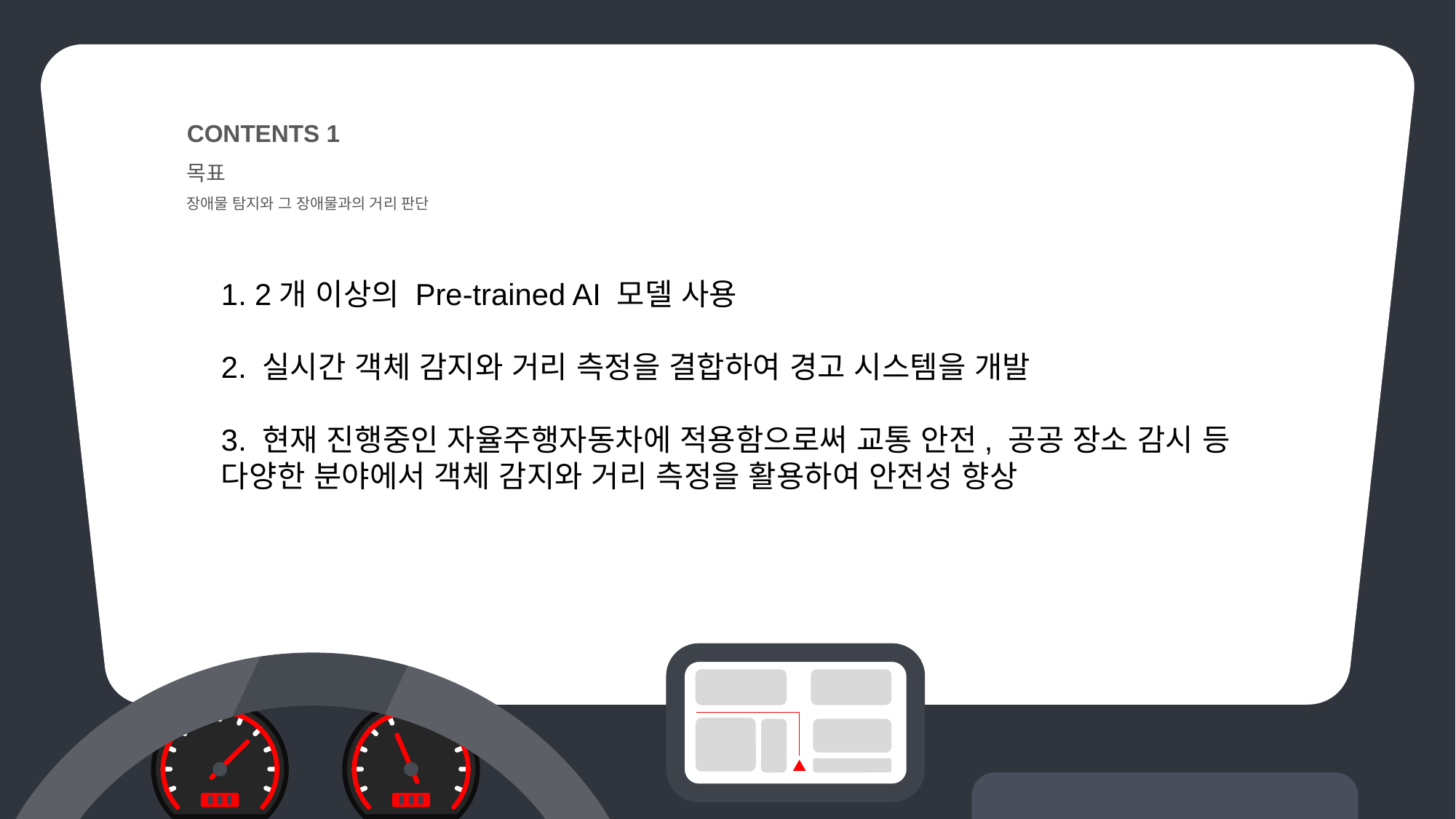

CONTENTS 1
목표
장애물 탐지와 그 장애물과의 거리 판단
1. 2개 이상의 Pre-trained AI 모델 사용

2. 실시간 객체 감지와 거리 측정을 결합하여 경고 시스템을 개발

3. 현재 진행중인 자율주행자동차에 적용함으로써 교통 안전, 공공 장소 감시 등 다양한 분야에서 객체 감지와 거리 측정을 활용하여 안전성 향상